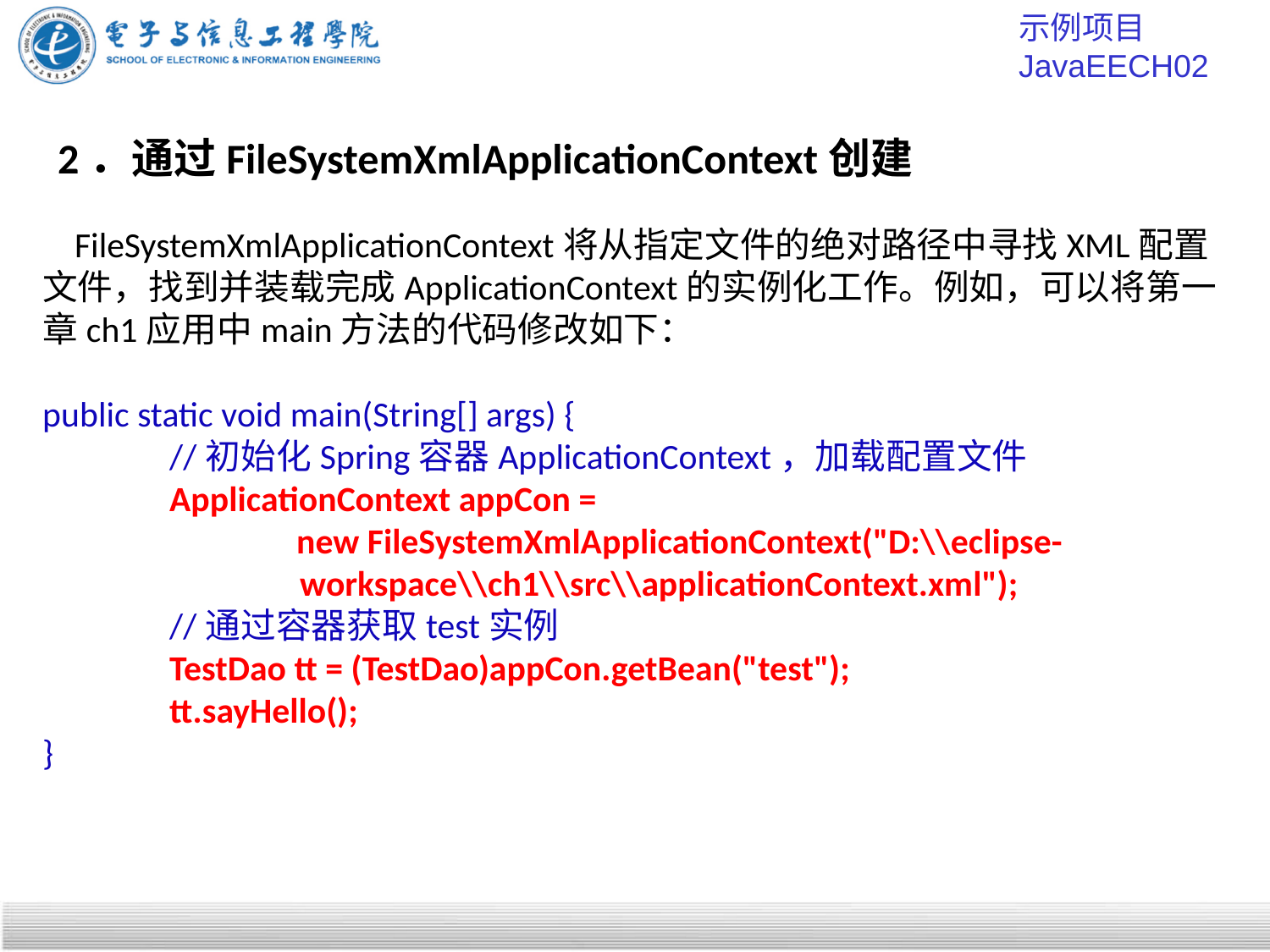

示例项目 JavaEECH02
# 2．通过FileSystemXmlApplicationContext创建
    FileSystemXmlApplicationContext将从指定文件的绝对路径中寻找XML配置文件，找到并装载完成ApplicationContext的实例化工作。例如，可以将第一章ch1应用中main方法的代码修改如下：

public static void main(String[] args) {
	//初始化Spring容器ApplicationContext，加载配置文件
	ApplicationContext appCon =
		new FileSystemXmlApplicationContext("D:\\eclipse-
                                workspace\\ch1\\src\\applicationContext.xml");
	//通过容器获取test实例
	TestDao tt = (TestDao)appCon.getBean("test");
	tt.sayHello();
}